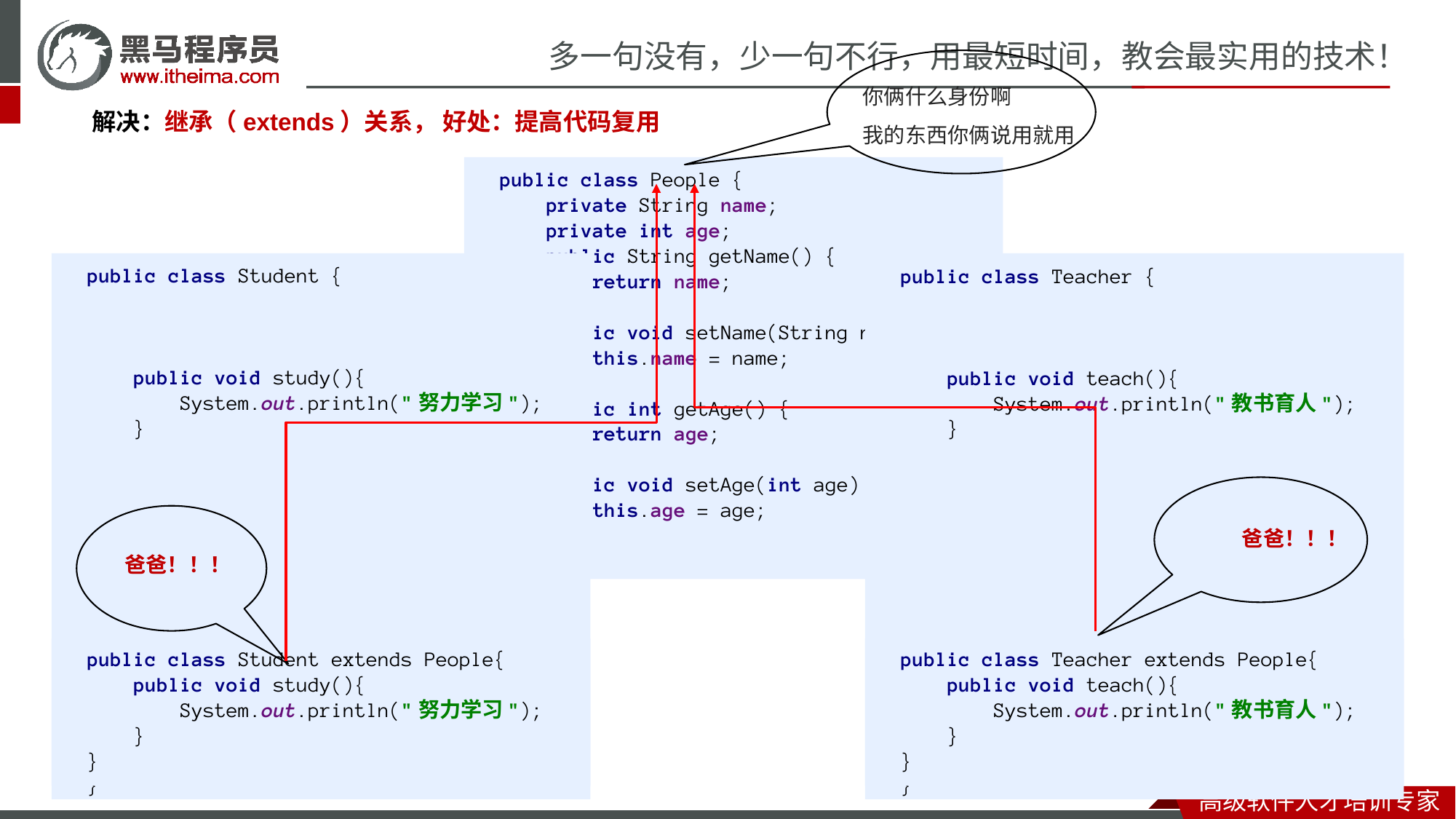

你俩什么身份啊
我的东西你俩说用就用
解决：继承（extends）关系， 好处：提高代码复用

public class People {
    private String name;
    private int age;
    public String getName() {
        return name;
    }
    public void setName(String name) {
        this.name = name;
    }
    public int getAge() {
        return age;
    }
    public void setAge(int age) {
        this.age = age;
    }
}

public class Teacher {

    public void teach(){
        System.out.println("教书育人");
    }

}

public class Student {

    public void study(){
        System.out.println("努力学习");
    }

}

爸爸！！！
爸爸！！！

public class Student extends People{
    public void study(){
        System.out.println("努力学习");
    }
}

public class Teacher extends People{
    public void teach(){
        System.out.println("教书育人");
    }
}